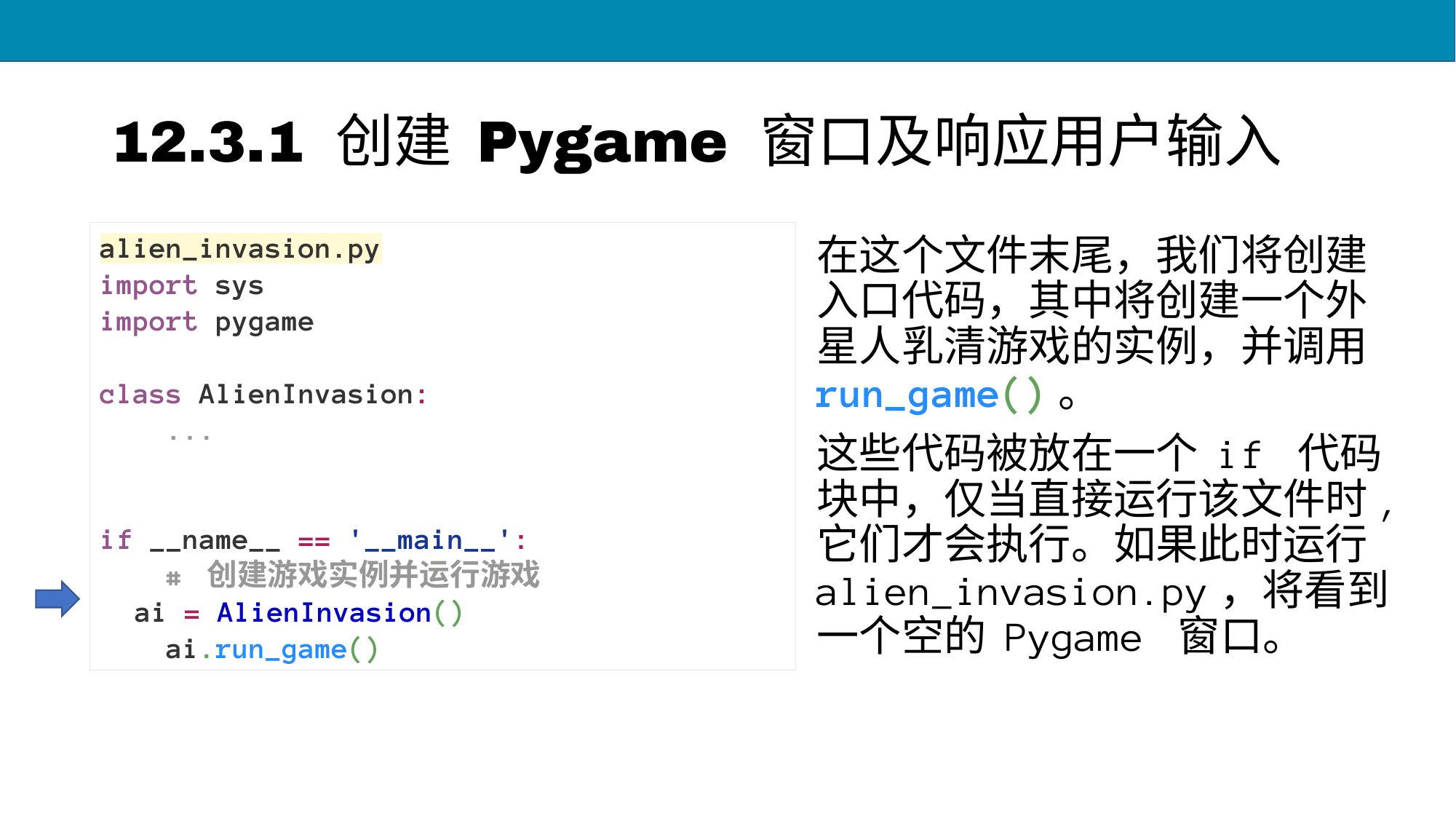

# 12.3.1 创建 Pygame 窗口及响应用户输入
alien_invasion.py
import sys
import pygame

class AlienInvasion:
    ...

if __name__ == '__main__':
    # 创建游戏实例并运行游戏
    ai = AlienInvasion()
    ai.run_game()
在这个文件末尾，我们将创建入口代码，其中将创建一个外星人乳清游戏的实例，并调用 run_game()。
这些代码被放在一个 if 代码块中，仅当直接运行该文件时,它们才会执行。如果此时运行 alien_invasion.py，将看到一个空的 Pygame 窗口。